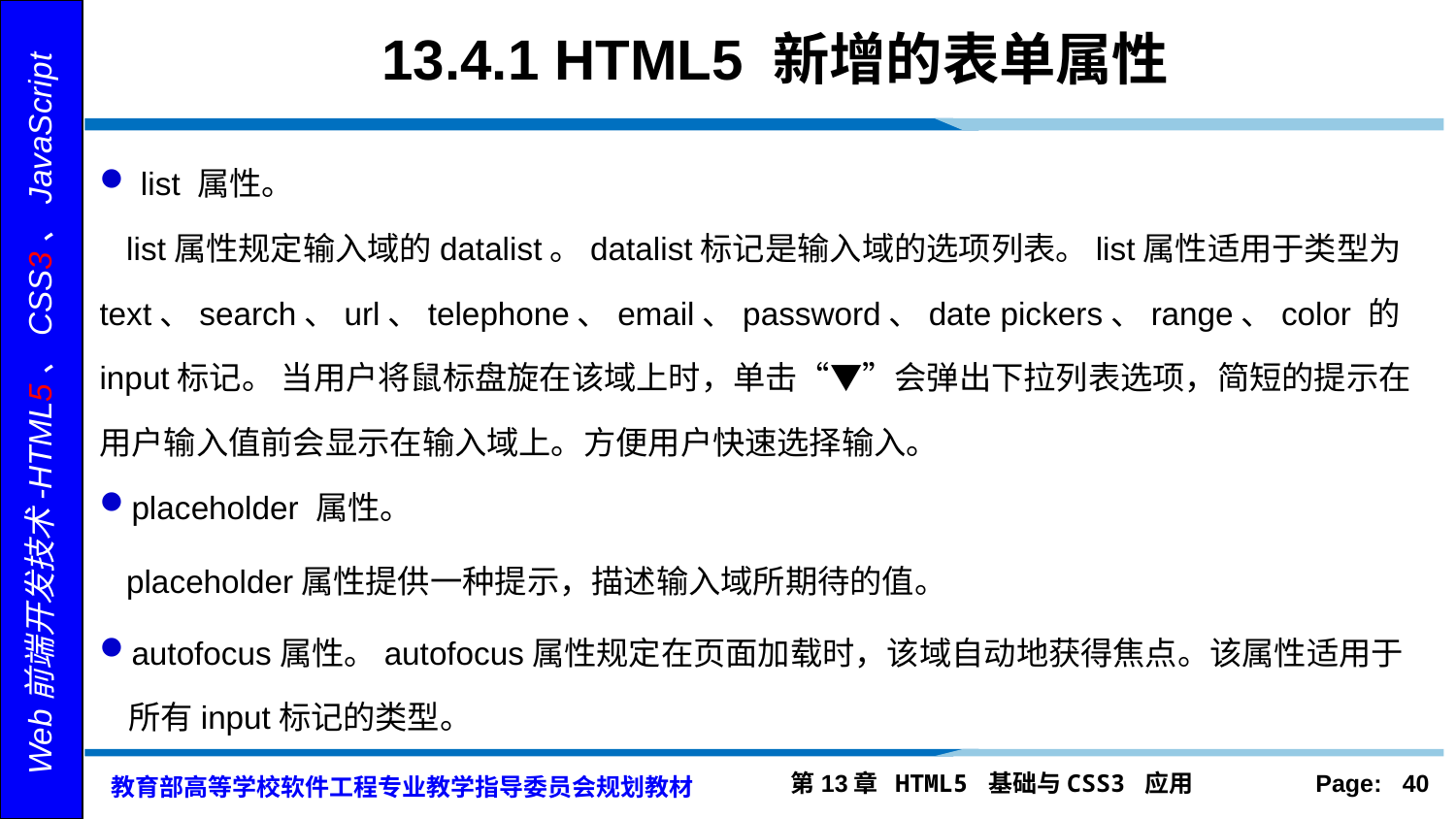

# 13.4.1 HTML5 新增的表单属性
 list 属性。
   list属性规定输入域的datalist。datalist标记是输入域的选项列表。list属性适用于类型为text、search、url、telephone、email、password、date pickers、range、color 的input标记。 当用户将鼠标盘旋在该域上时，单击“▼”会弹出下拉列表选项，简短的提示在用户输入值前会显示在输入域上。方便用户快速选择输入。
placeholder 属性。
   placeholder属性提供一种提示，描述输入域所期待的值。
autofocus属性。autofocus属性规定在页面加载时，该域自动地获得焦点。该属性适用于所有input标记的类型。